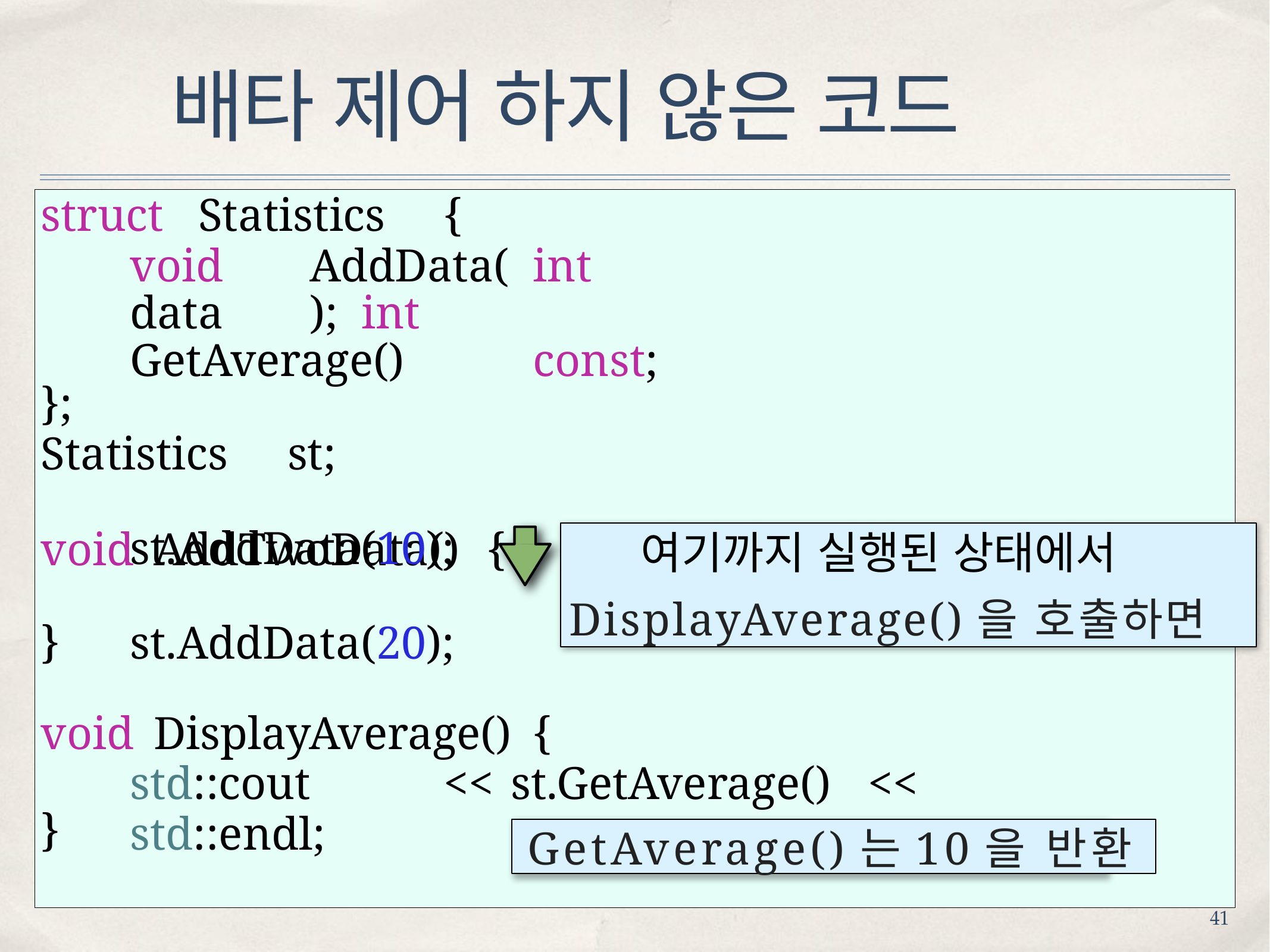

# 배타 제어 하지 않은 코드

struct	Statistics	{
void	AddData(	int	data	);  int	GetAverage()	const;
};
Statistics	st;

void	AddTwoData()	{

여기까지 실행된 상태에서
st.AddData(10);  st.AddData(20);

DisplayAverage()을 호출하면
}
void	DisplayAverage()	{
std::cout	<<	st.GetAverage()	<<	std::endl;
}

GetAverage()는10을 반환
41